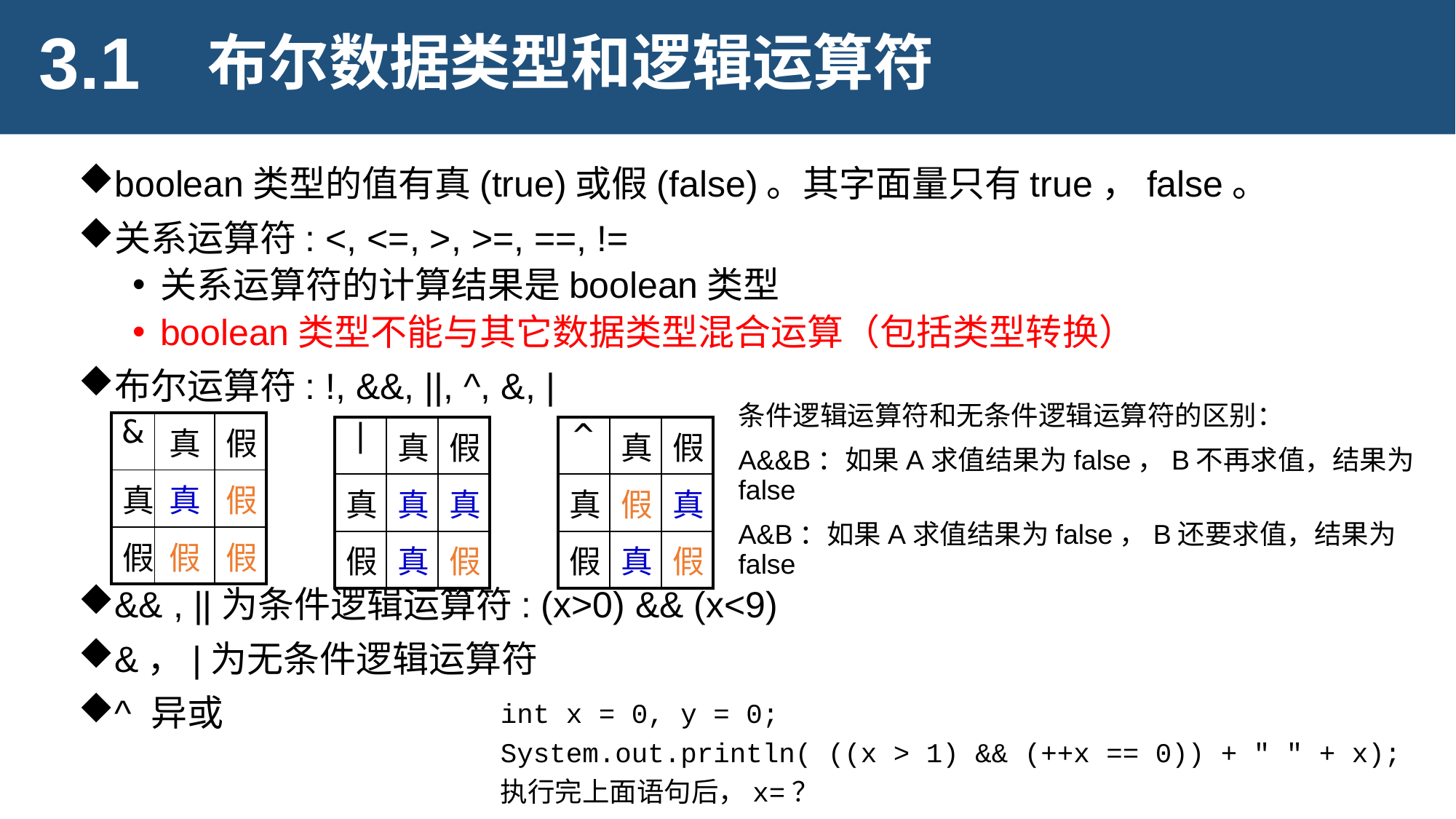

3.1
布尔数据类型和逻辑运算符

boolean类型的值有真(true)或假(false)。其字面量只有true，false。
关系运算符: <, <=, >, >=, ==, !=
关系运算符的计算结果是boolean类型
boolean类型不能与其它数据类型混合运算（包括类型转换）
布尔运算符: !, &&, ||, ^, &, |

&& , ||为条件逻辑运算符: (x>0) && (x<9)
&，|为无条件逻辑运算符
^ 异或

条件逻辑运算符和无条件逻辑运算符的区别：
A&&B：如果A求值结果为false，B不再求值，结果为false
A&B：如果A求值结果为false，B还要求值，结果为false
| & | 真 | 假 |
| --- | --- | --- |
| 真 | 真 | 假 |
| 假 | 假 | 假 |
| | | 真 | 假 |
| --- | --- | --- |
| 真 | 真 | 真 |
| 假 | 真 | 假 |
| ^ | 真 | 假 |
| --- | --- | --- |
| 真 | 假 | 真 |
| 假 | 真 | 假 |
int x = 0, y = 0;
System.out.println( ((x > 1) && (++x == 0)) + " " + x);
执行完上面语句后，x=？